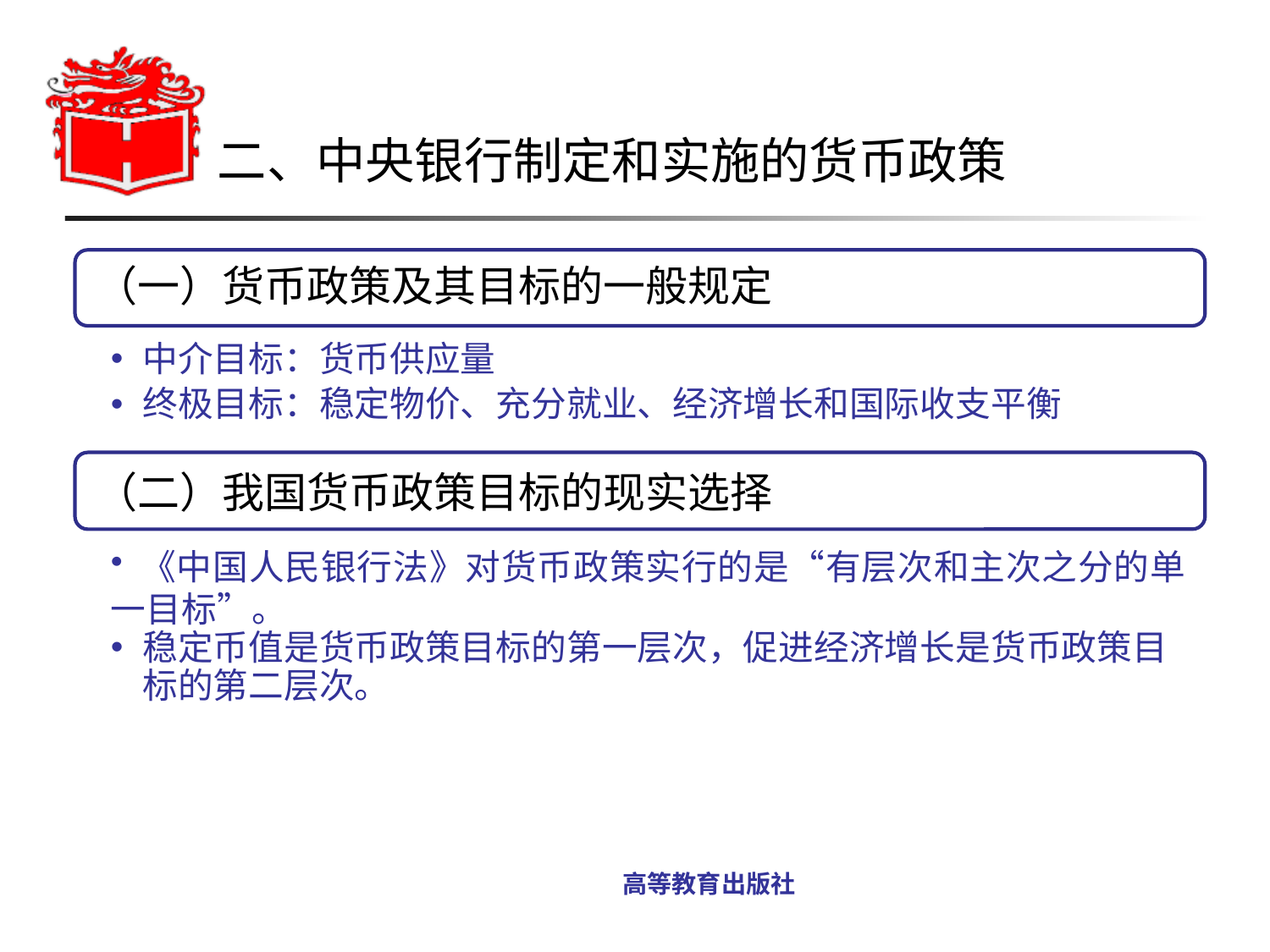

二、中央银行制定和实施的货币政策
（一）货币政策及其目标的一般规定
中介目标：货币供应量
终极目标：稳定物价、充分就业、经济增长和国际收支平衡
（二）我国货币政策目标的现实选择
 《中国人民银行法》对货币政策实行的是“有层次和主次之分的单一目标”。
稳定币值是货币政策目标的第一层次，促进经济增长是货币政策目标的第二层次。

高等教育出版社